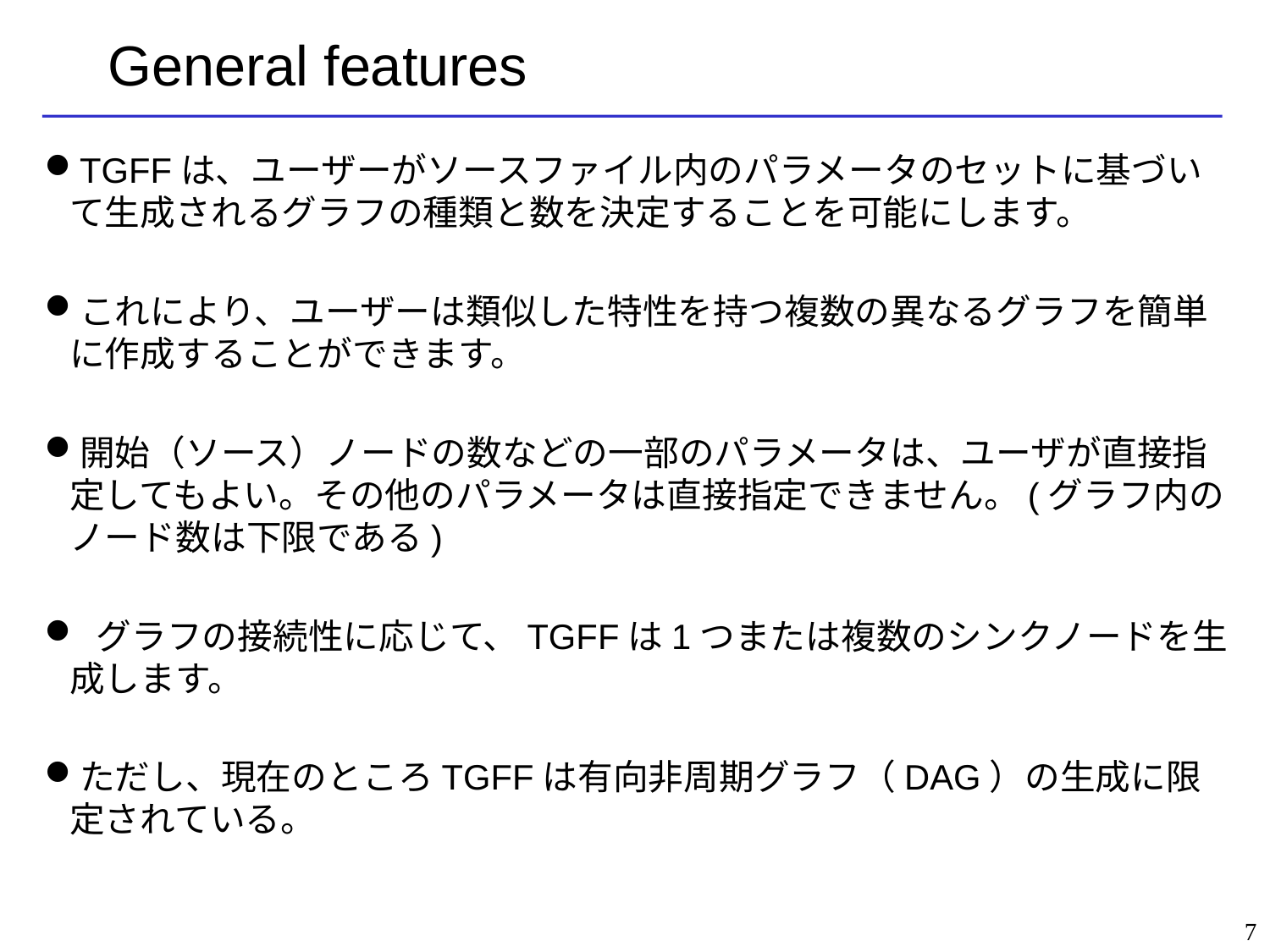

# General features
TGFFは、ユーザーがソースファイル内のパラメータのセットに基づいて生成されるグラフの種類と数を決定することを可能にします。

これにより、ユーザーは類似した特性を持つ複数の異なるグラフを簡単に作成することができます。

開始（ソース）ノードの数などの一部のパラメータは、ユーザが直接指定してもよい。その他のパラメータは直接指定できません。(グラフ内のノード数は下限である)

 グラフの接続性に応じて、TGFFは1つまたは複数のシンクノードを生成します。

ただし、現在のところTGFFは有向非周期グラフ（DAG）の生成に限定されている。
7